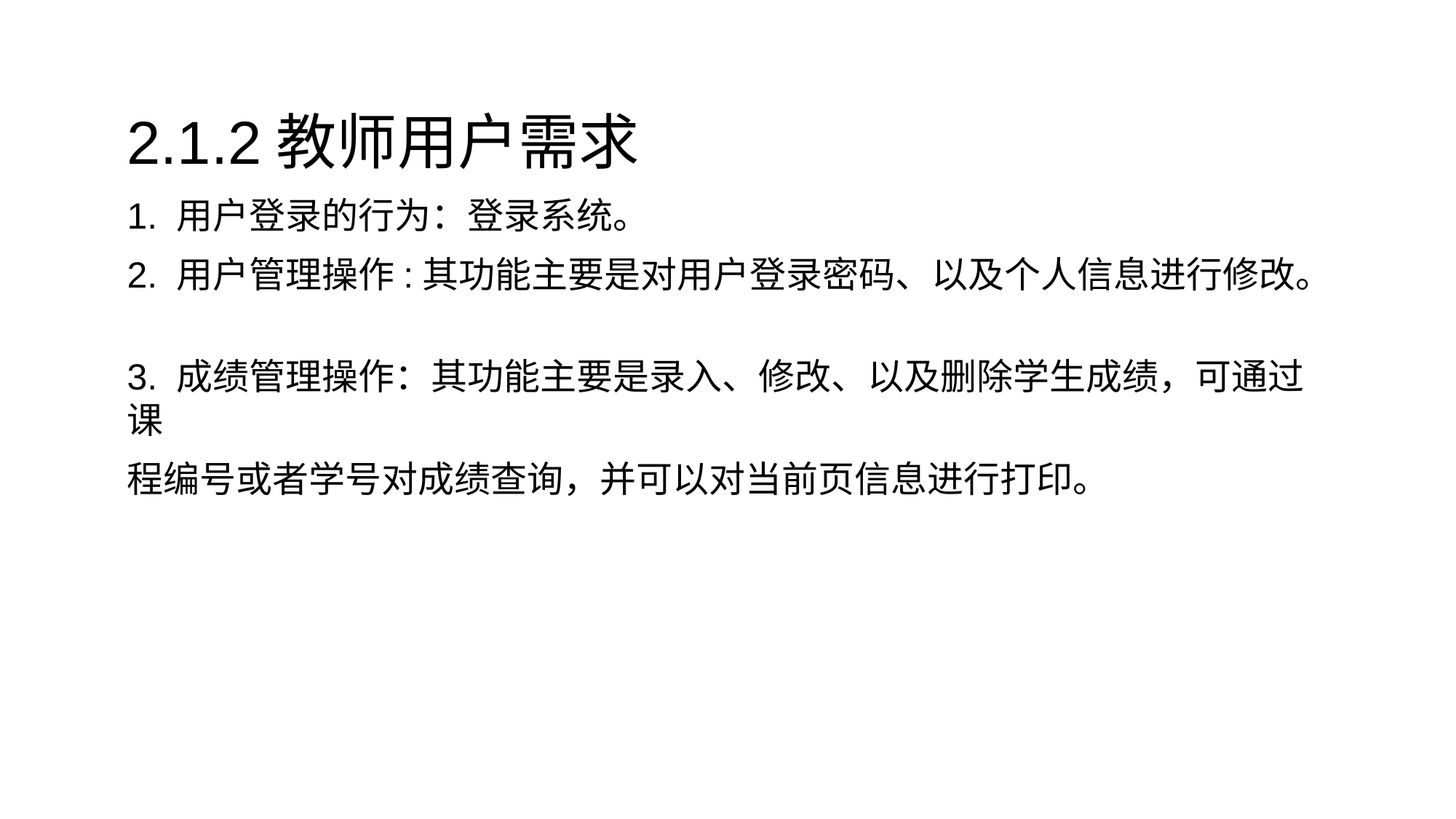

2.1.2教师用户需求
1. 用户登录的行为：登录系统。
2. 用户管理操作:其功能主要是对用户登录密码、以及个人信息进行修改。
3. 成绩管理操作：其功能主要是录入、修改、以及删除学生成绩，可通过课
程编号或者学号对成绩查询，并可以对当前页信息进行打印。